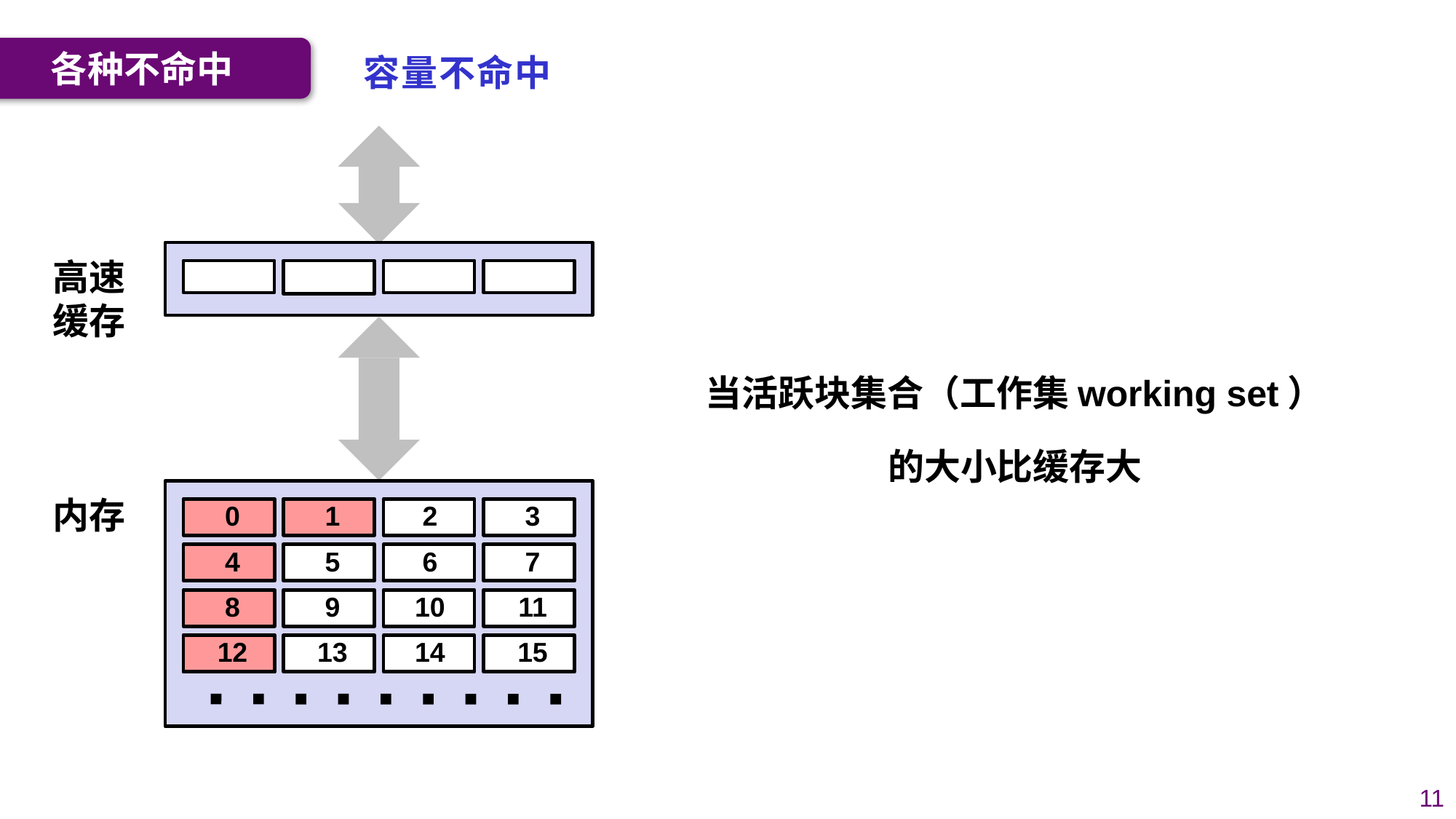

各种不命中
容量不命中

高速缓存

9

当活跃块集合（工作集working set）
的大小比缓存大

内存
0
4
8
12

1
5
9
13

2
6
10
14

3
7
11
15

12

11